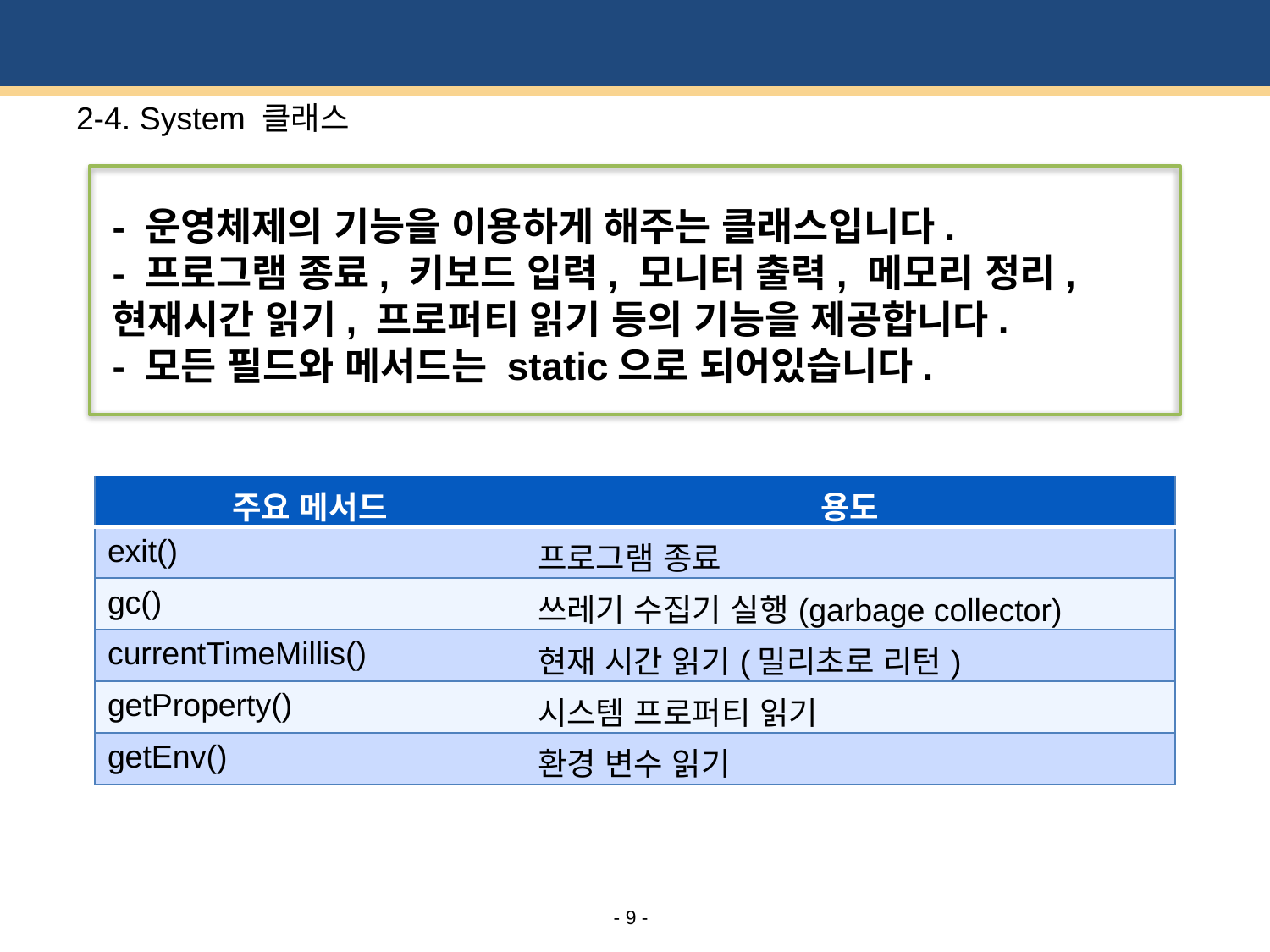

# 2-4. System 클래스

- 운영체제의 기능을 이용하게 해주는 클래스입니다.
- 프로그램 종료, 키보드 입력, 모니터 출력, 메모리 정리, 현재시간 읽기, 프로퍼티 읽기 등의 기능을 제공합니다.
- 모든 필드와 메서드는 static으로 되어있습니다.
| 주요 메서드 | 용도 |
| --- | --- |
| exit() | 프로그램 종료 |
| gc() | 쓰레기 수집기 실행(garbage collector) |
| currentTimeMillis() | 현재 시간 읽기(밀리초로 리턴) |
| getProperty() | 시스템 프로퍼티 읽기 |
| getEnv() | 환경 변수 읽기 |